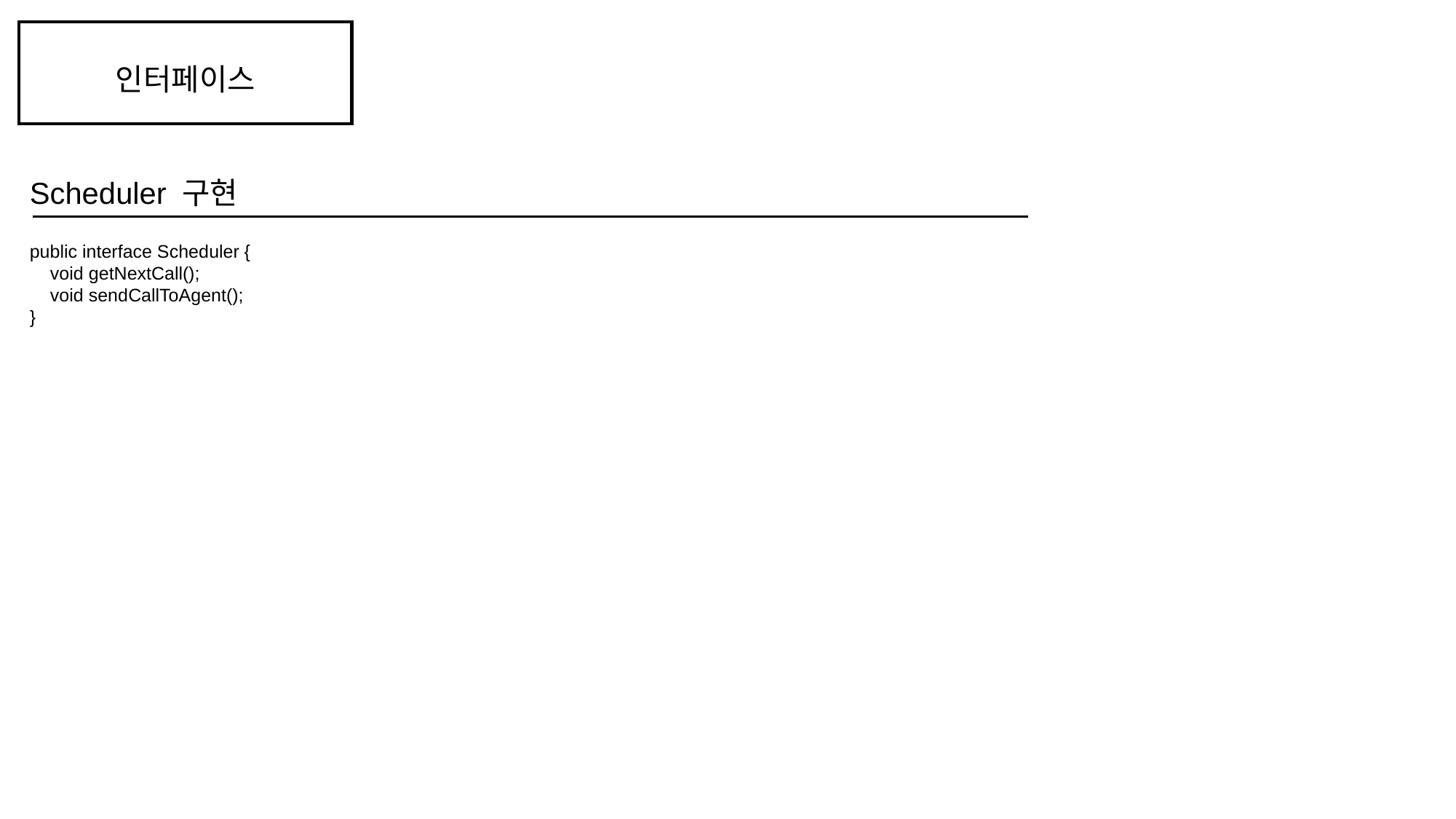

인터페이스
Scheduler 구현
public interface Scheduler {
    void getNextCall();
    void sendCallToAgent();
}